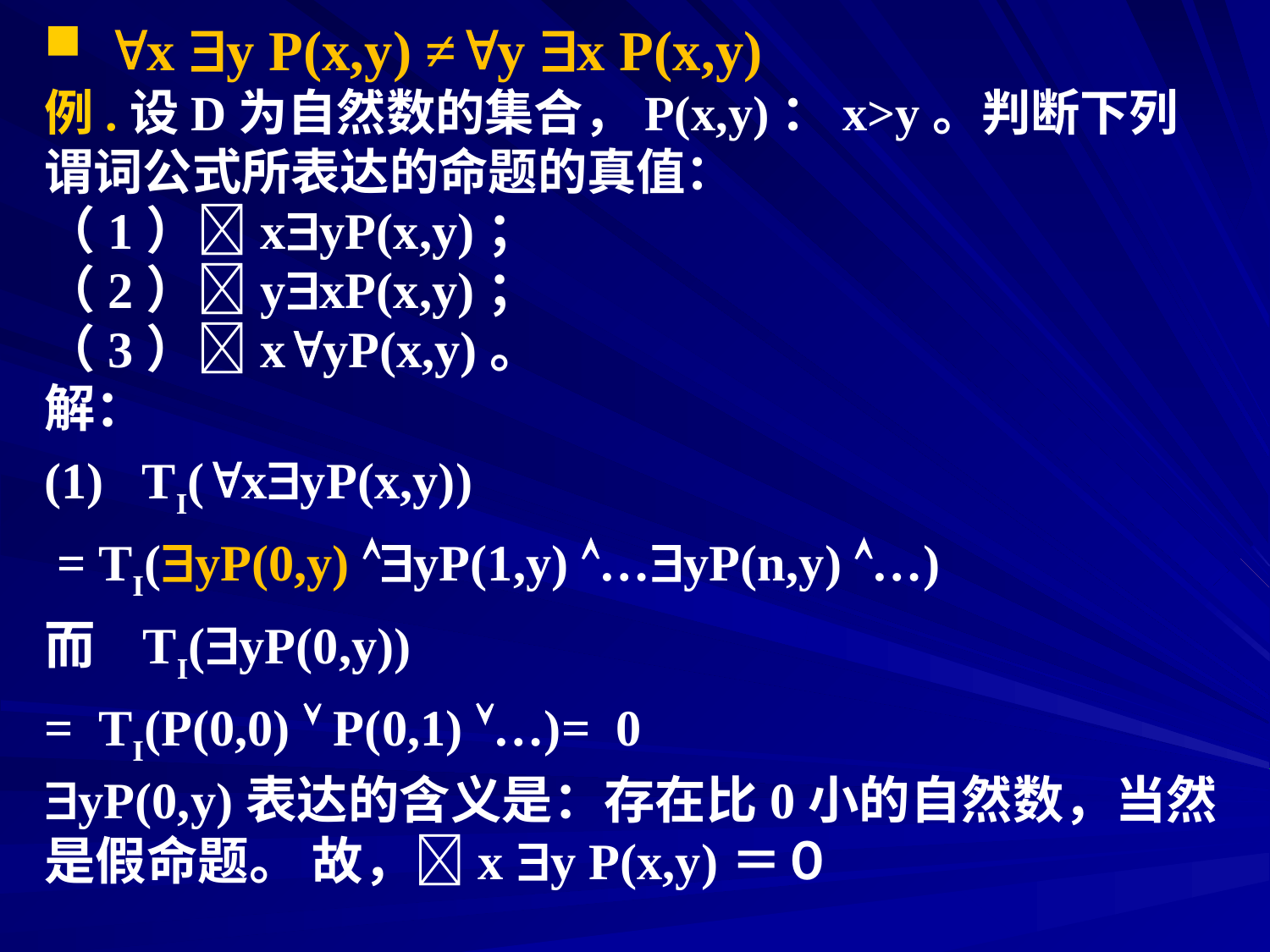

∀x ∃y P(x,y) ≠∀y ∃x P(x,y)
例.设D为自然数的集合，P(x,y)：x>y。判断下列谓词公式所表达的命题的真值：
（1）∀x∃yP(x,y)；
（2）∀y∃xP(x,y)；
（3）∃x∀yP(x,y)。
解：
(1)   TI(∀x∃yP(x,y))
 = TI(∃yP(0,y) ∧∃yP(1,y) ∧…∃yP(n,y) ∧…)
而   TI(∃yP(0,y))
=  TI(P(0,0) ∨ P(0,1) ∨…)=  0
∃yP(0,y)表达的含义是：存在比0小的自然数，当然是假命题。 故，∀x ∃y P(x,y)＝０